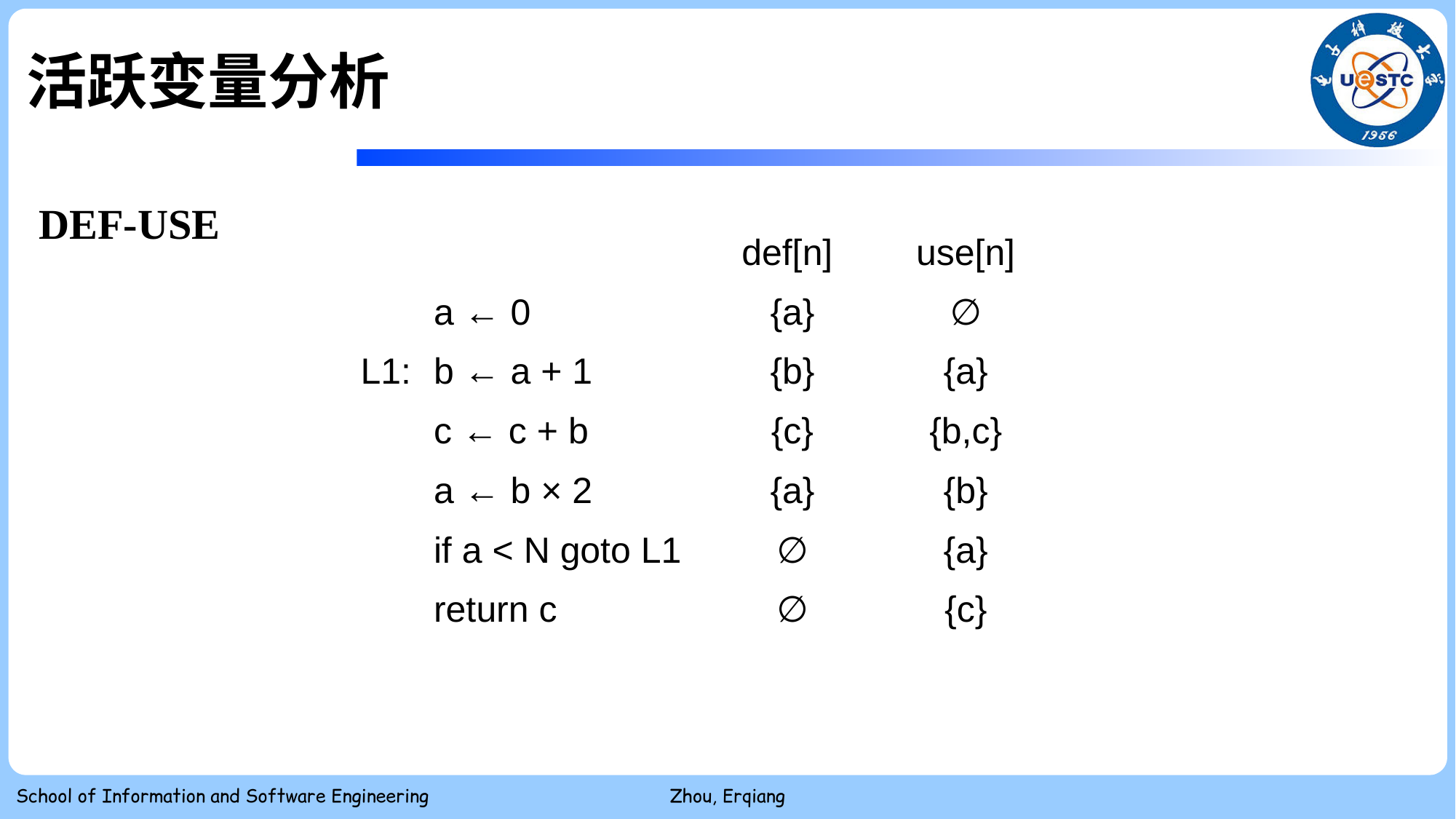

# 活跃变量分析
DEF-USE

|  |  | def[n] | use[n] |
| --- | --- | --- | --- |
|  | a ← 0 | {a} | ∅ |
| L1: | b ← a + 1 | {b} | {a} |
|  | c ← c + b | {c} | {b,c} |
|  | a ← b × 2 | {a} | {b} |
|  | if a < N goto L1 | ∅ | {a} |
|  | return c | ∅ | {c} |
School of Information and Software Engineering
Zhou, Erqiang
7